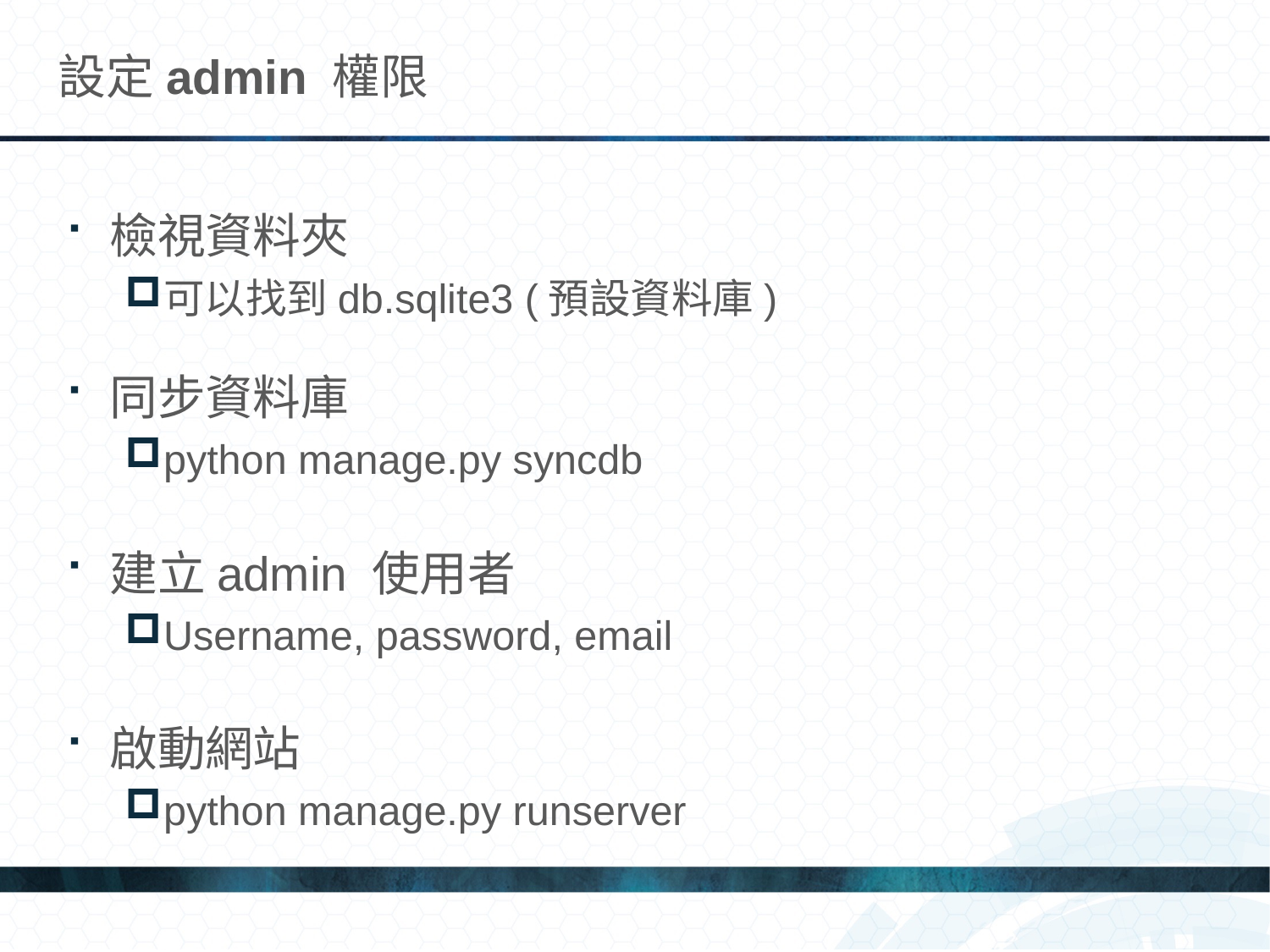

# 設定admin 權限
檢視資料夾
可以找到db.sqlite3 (預設資料庫)

同步資料庫
python manage.py syncdb

建立admin 使用者
Username, password, email

啟動網站
python manage.py runserver